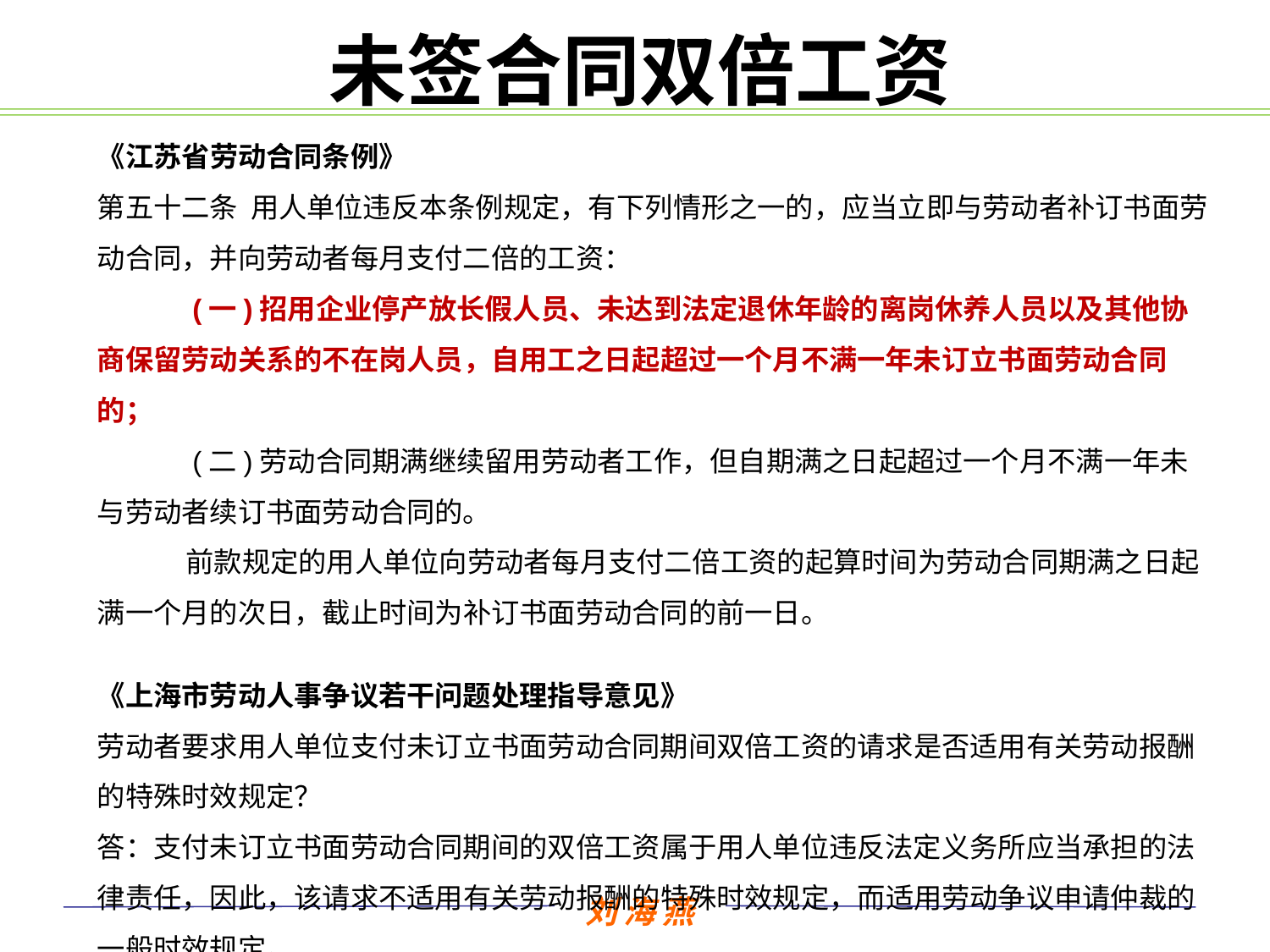

# 未签合同双倍工资
《江苏省劳动合同条例》
第五十二条  用人单位违反本条例规定，有下列情形之一的，应当立即与劳动者补订书面劳动合同，并向劳动者每月支付二倍的工资：
    　　(一)招用企业停产放长假人员、未达到法定退休年龄的离岗休养人员以及其他协商保留劳动关系的不在岗人员，自用工之日起超过一个月不满一年未订立书面劳动合同的；
    　　(二)劳动合同期满继续留用劳动者工作，但自期满之日起超过一个月不满一年未与劳动者续订书面劳动合同的。
    　　前款规定的用人单位向劳动者每月支付二倍工资的起算时间为劳动合同期满之日起满一个月的次日，截止时间为补订书面劳动合同的前一日。
《上海市劳动人事争议若干问题处理指导意见》
劳动者要求用人单位支付未订立书面劳动合同期间双倍工资的请求是否适用有关劳动报酬的特殊时效规定？
答：支付未订立书面劳动合同期间的双倍工资属于用人单位违反法定义务所应当承担的法律责任，因此，该请求不适用有关劳动报酬的特殊时效规定，而适用劳动争议申请仲裁的一般时效规定。